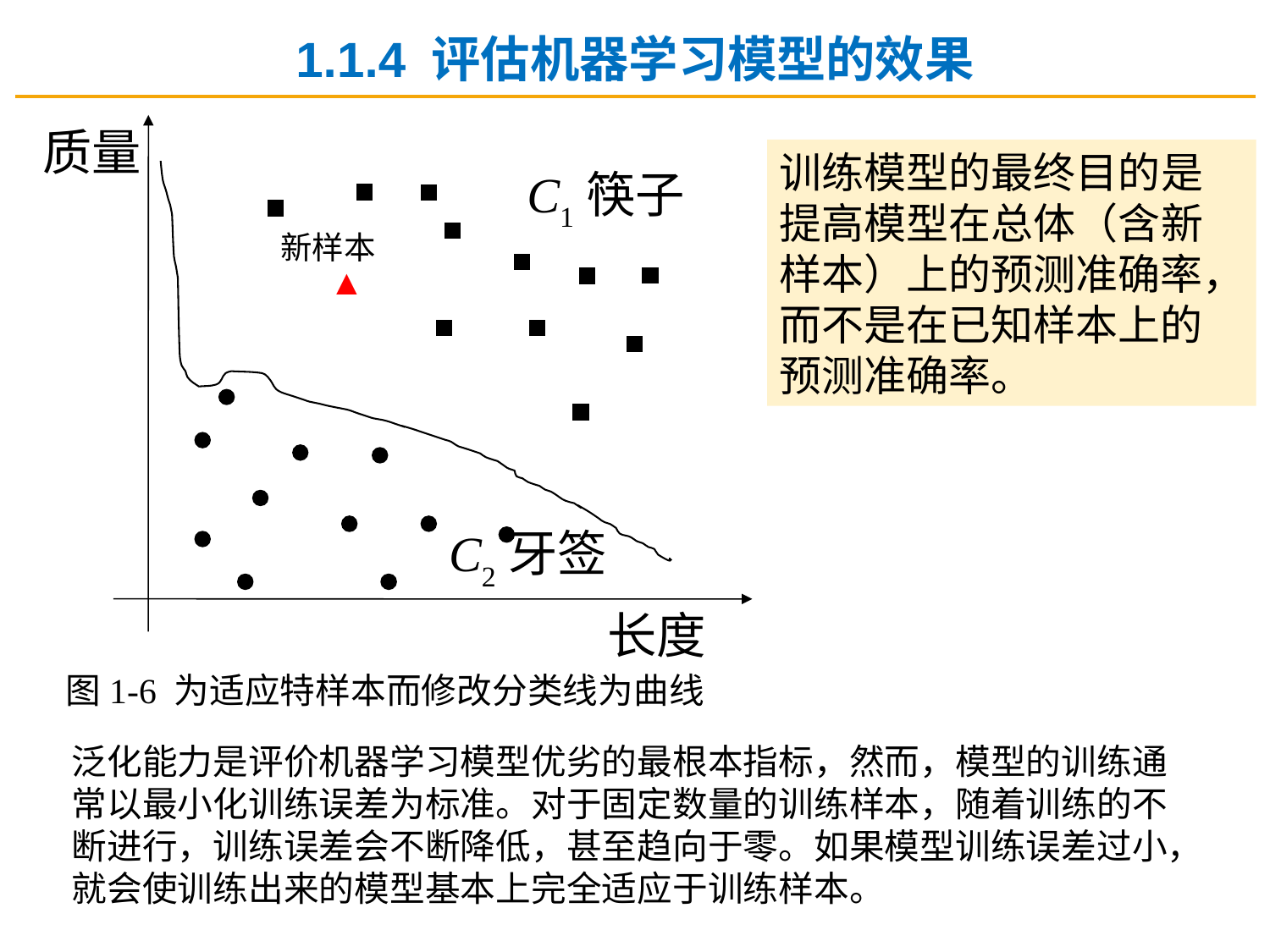

1.1.4 评估机器学习模型的效果

质量

C1筷子

新样本

▲

C2牙签

长度

训练模型的最终目的是提高模型在总体（含新样本）上的预测准确率，而不是在已知样本上的预测准确率。
图1-6 为适应特样本而修改分类线为曲线
泛化能力是评价机器学习模型优劣的最根本指标，然而，模型的训练通常以最小化训练误差为标准。对于固定数量的训练样本，随着训练的不断进行，训练误差会不断降低，甚至趋向于零。如果模型训练误差过小，就会使训练出来的模型基本上完全适应于训练样本。